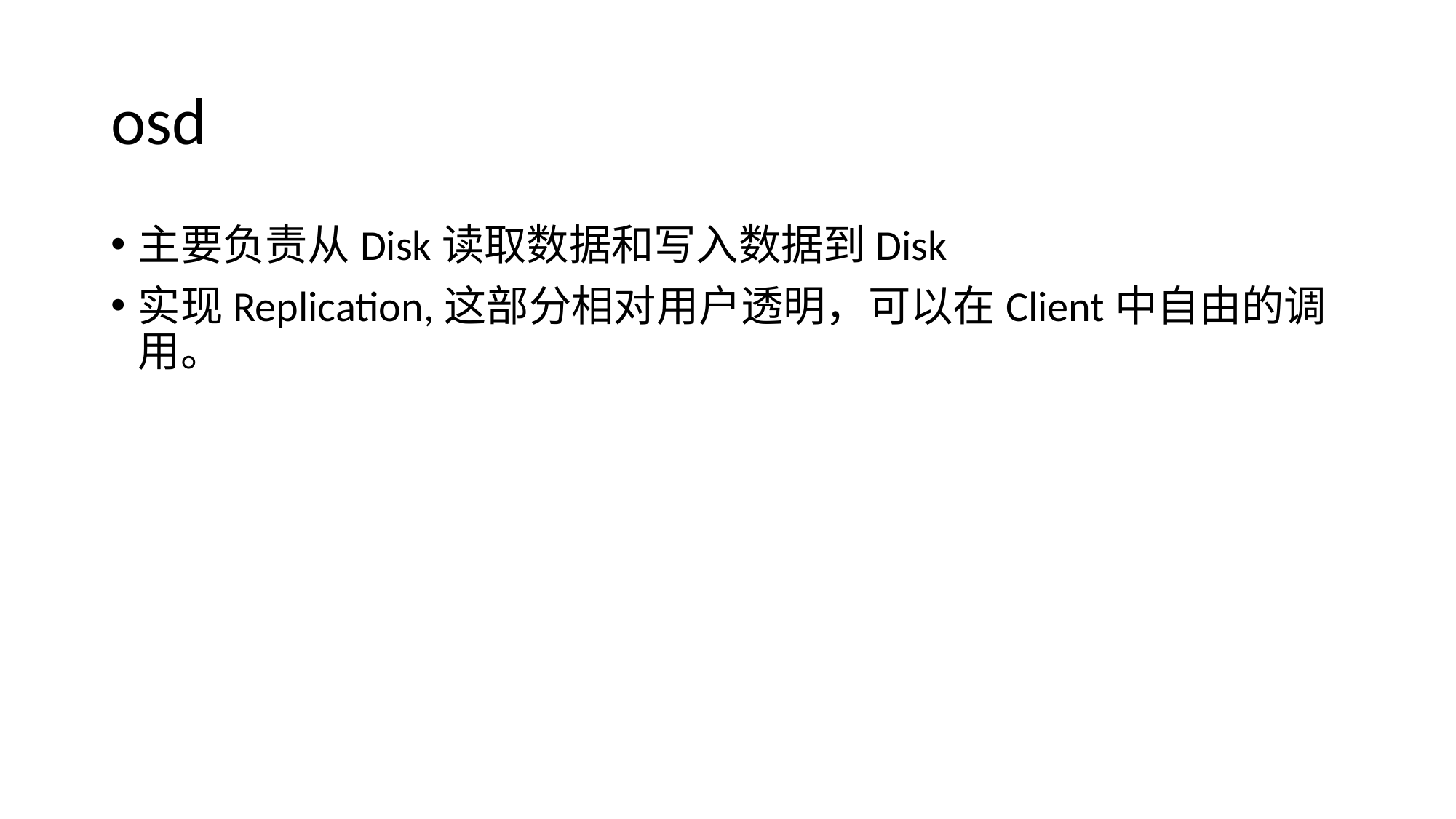

# osd
主要负责从Disk读取数据和写入数据到Disk
实现Replication,这部分相对用户透明，可以在Client中自由的调用。